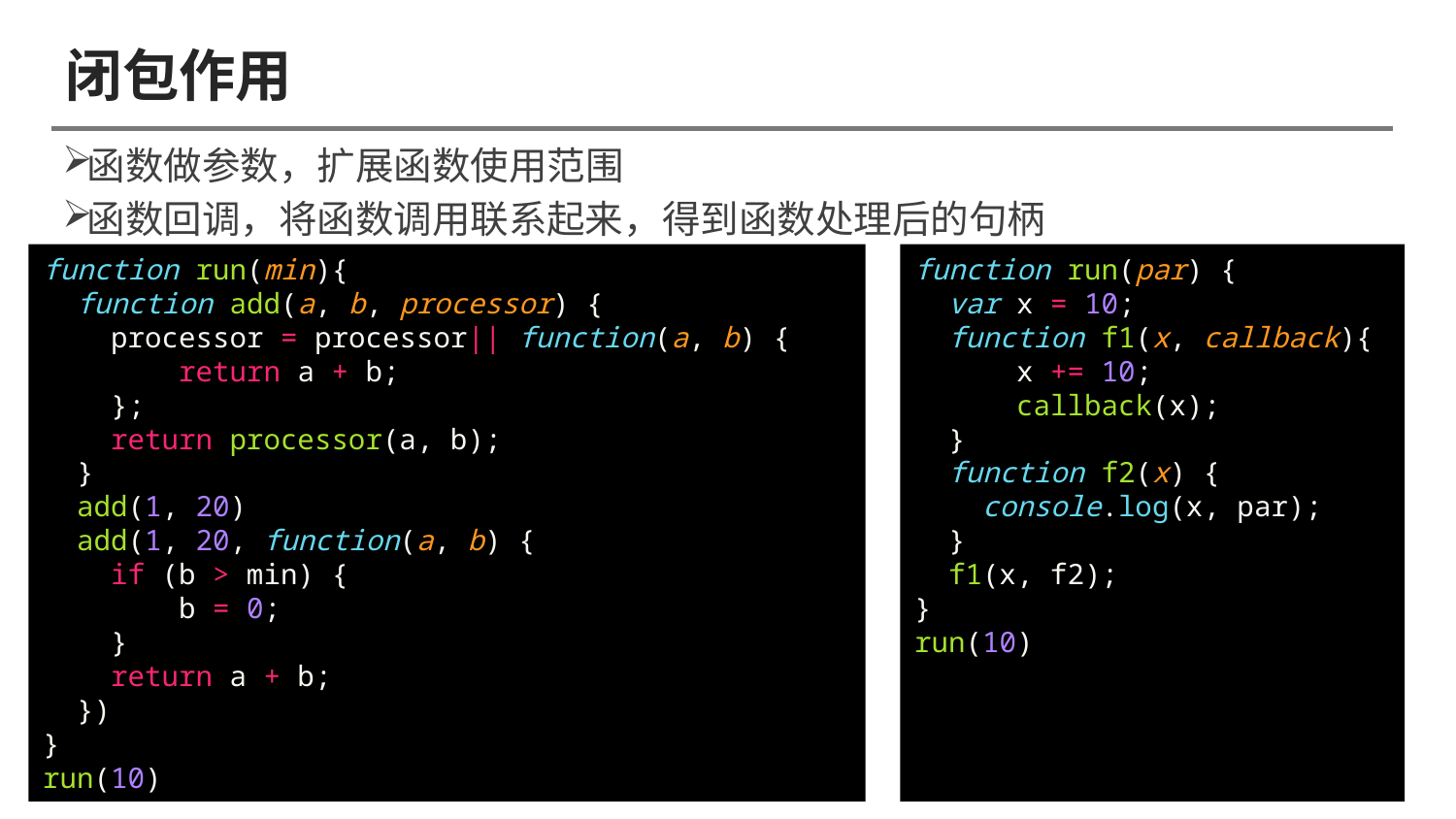

# 闭包作用
函数做参数，扩展函数使用范围
函数回调，将函数调用联系起来，得到函数处理后的句柄

function run(min){
  function add(a, b, processor) {
    processor = processor|| function(a, b) {
        return a + b;
    };
    return processor(a, b);
  }
  add(1, 20)
  add(1, 20, function(a, b) {
    if (b > min) {
        b = 0;
    }
    return a + b;
  })
}
run(10)
function run(par) {
  var x = 10;
  function f1(x, callback){
      x += 10;
      callback(x);
  }
  function f2(x) {
    console.log(x, par);
  }
  f1(x, f2);
}
run(10)